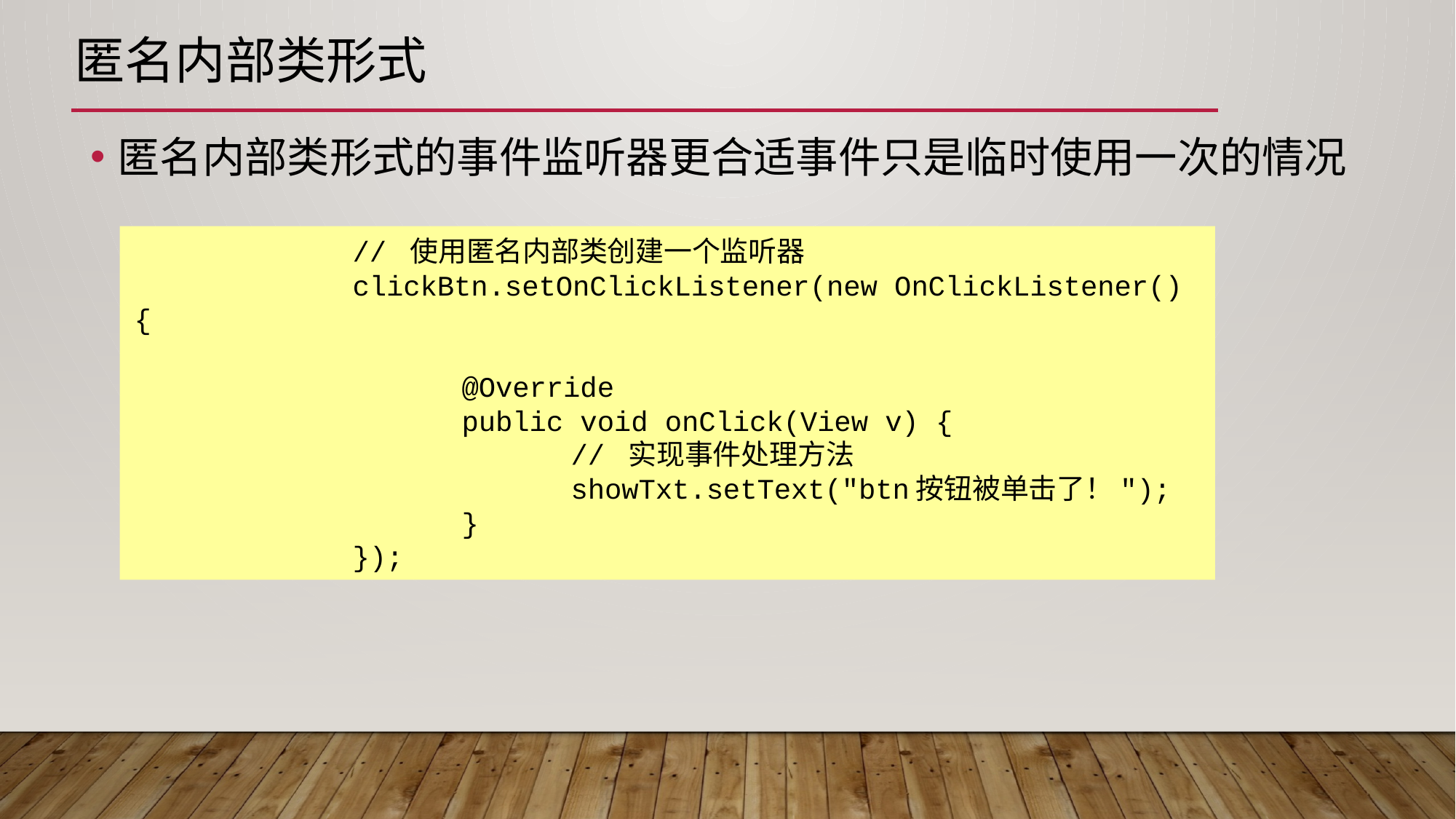

# 匿名内部类形式
匿名内部类形式的事件监听器更合适事件只是临时使用一次的情况
		// 使用匿名内部类创建一个监听器
		clickBtn.setOnClickListener(new OnClickListener() {

			@Override
			public void onClick(View v) {
				// 实现事件处理方法
				showTxt.setText("btn按钮被单击了！");
			}
		});